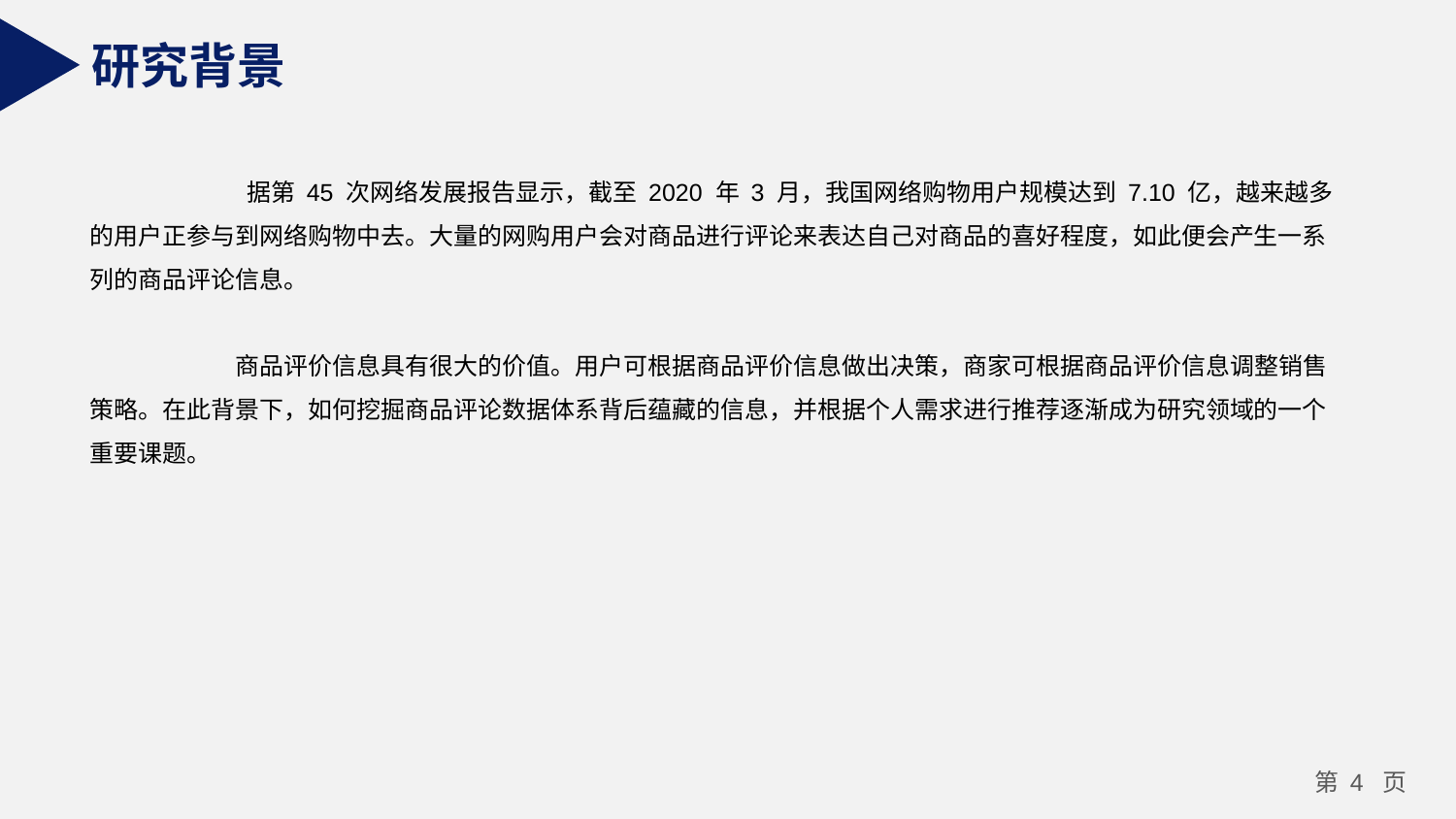

研究背景
	 据第 45 次网络发展报告显示，截至 2020 年 3 月，我国网络购物用户规模达到 7.10 亿，越来越多的用户正参与到网络购物中去。大量的网购用户会对商品进行评论来表达自己对商品的喜好程度，如此便会产生一系列的商品评论信息。

	商品评价信息具有很大的价值。用户可根据商品评价信息做出决策，商家可根据商品评价信息调整销售策略。在此背景下，如何挖掘商品评论数据体系背后蕴藏的信息，并根据个人需求进行推荐逐渐成为研究领域的一个重要课题。